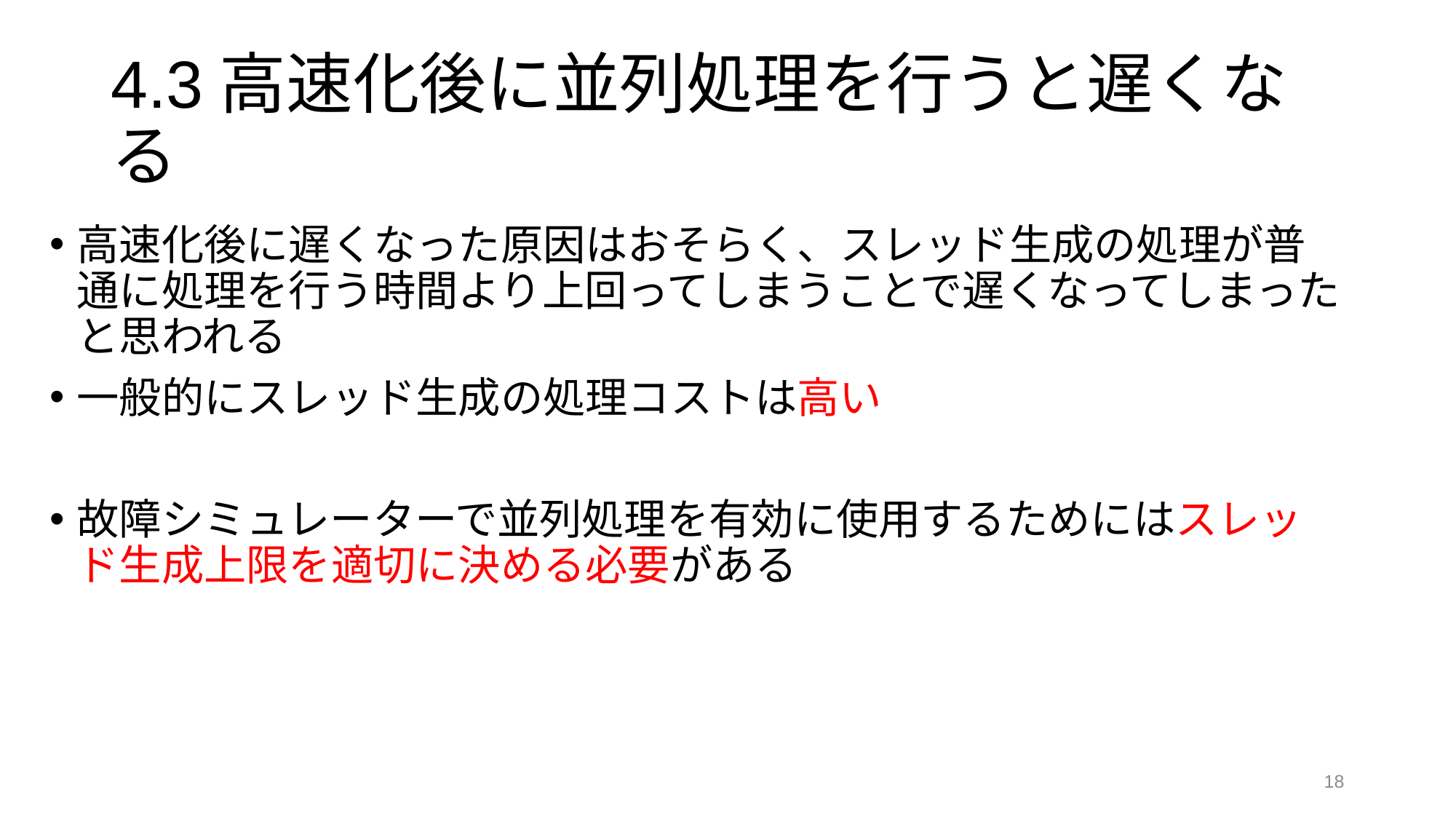

# 4.3高速化後に並列処理を行うと遅くなる
高速化後に遅くなった原因はおそらく、スレッド生成の処理が普通に処理を行う時間より上回ってしまうことで遅くなってしまったと思われる
一般的にスレッド生成の処理コストは高い

故障シミュレーターで並列処理を有効に使用するためにはスレッド生成上限を適切に決める必要がある
18